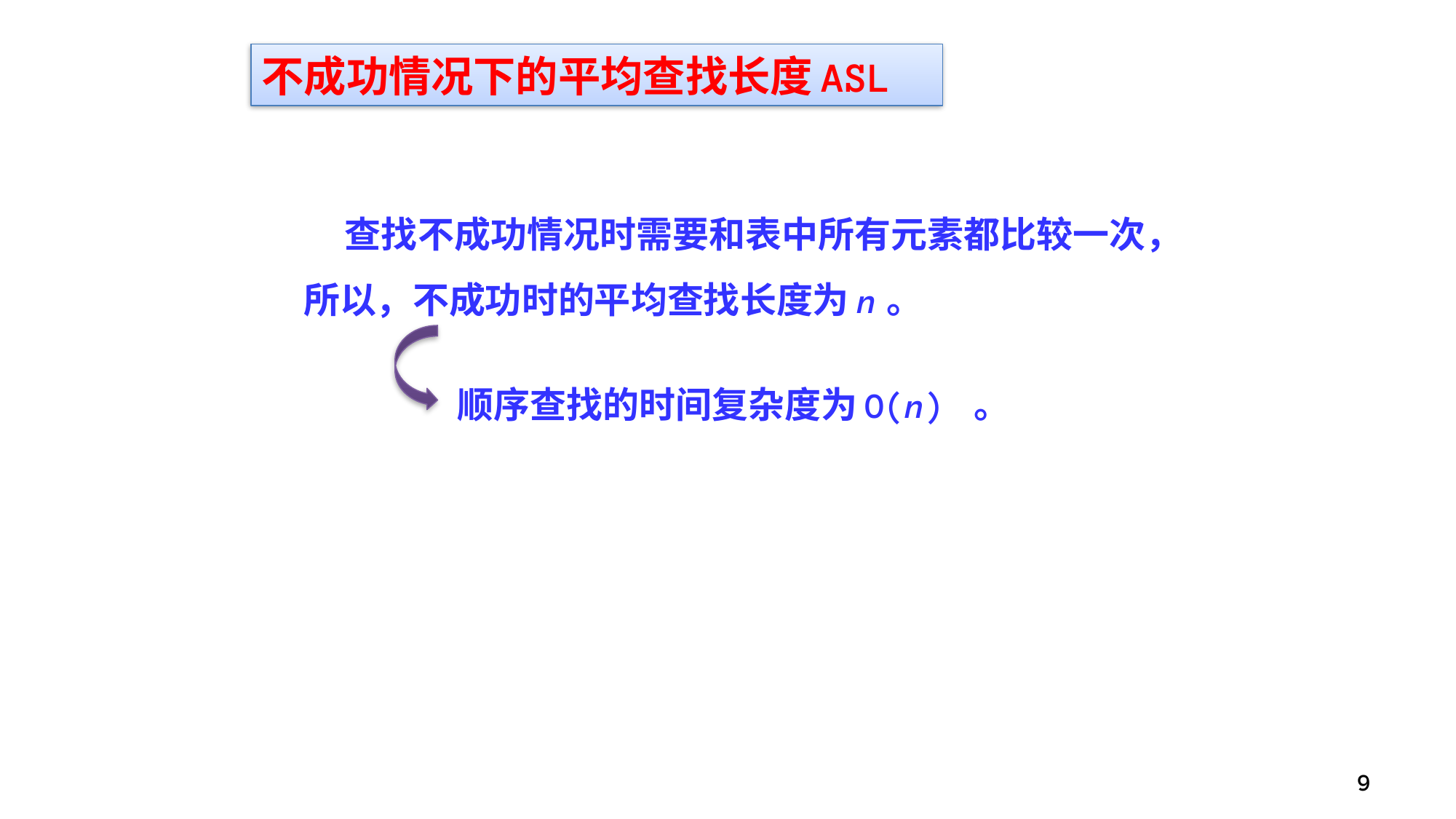

不成功情况下的平均查找长度ASL
    查找不成功情况时需要和表中所有元素都比较一次，所以，不成功时的平均查找长度为n。

顺序查找的时间复杂度为O(n) 。
9